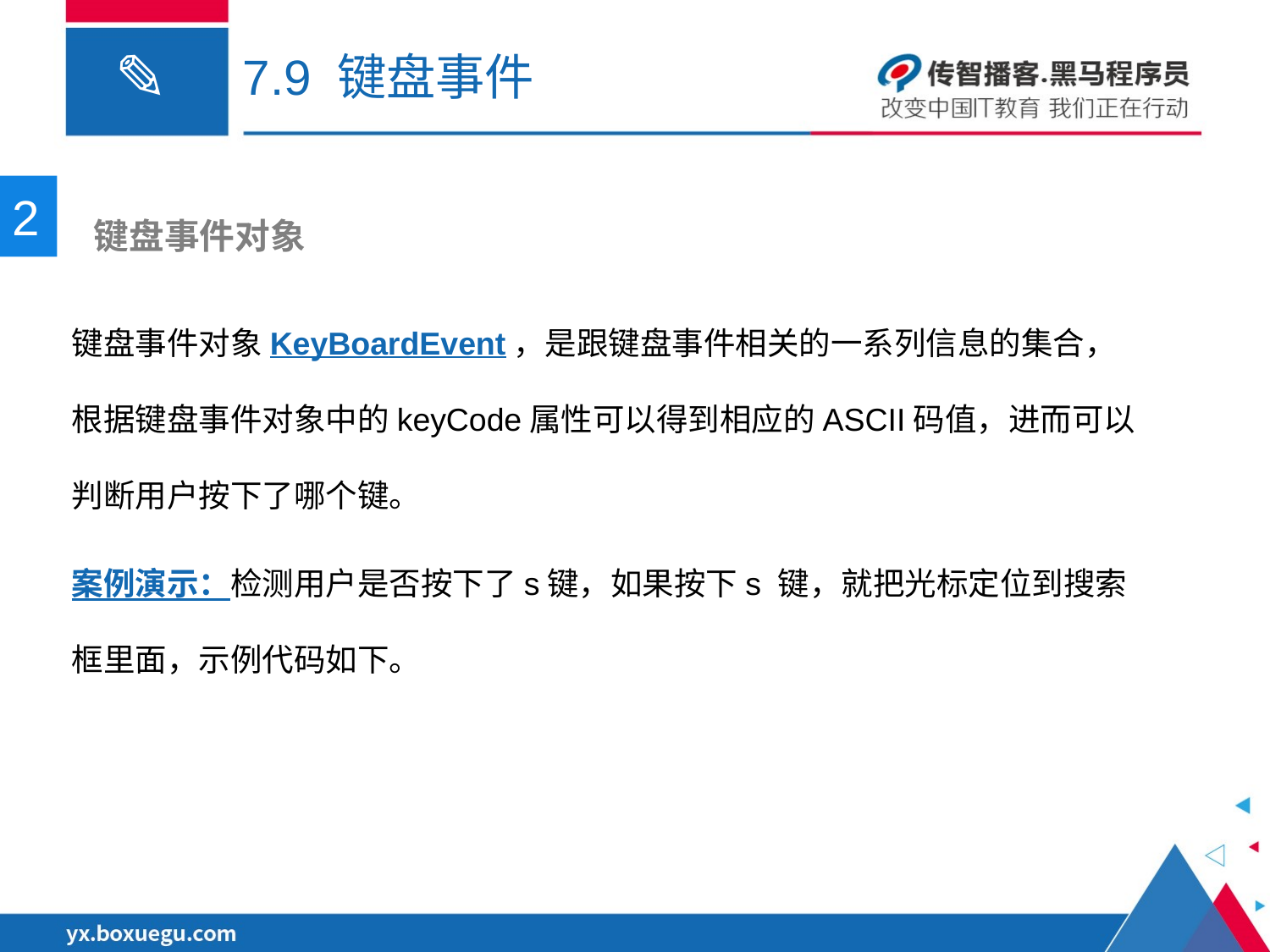

# 7.9 键盘事件

2
  键盘事件对象
键盘事件对象KeyBoardEvent，是跟键盘事件相关的一系列信息的集合，根据键盘事件对象中的keyCode属性可以得到相应的ASCII码值，进而可以判断用户按下了哪个键。
案例演示：检测用户是否按下了s键，如果按下s 键，就把光标定位到搜索框里面，示例代码如下。